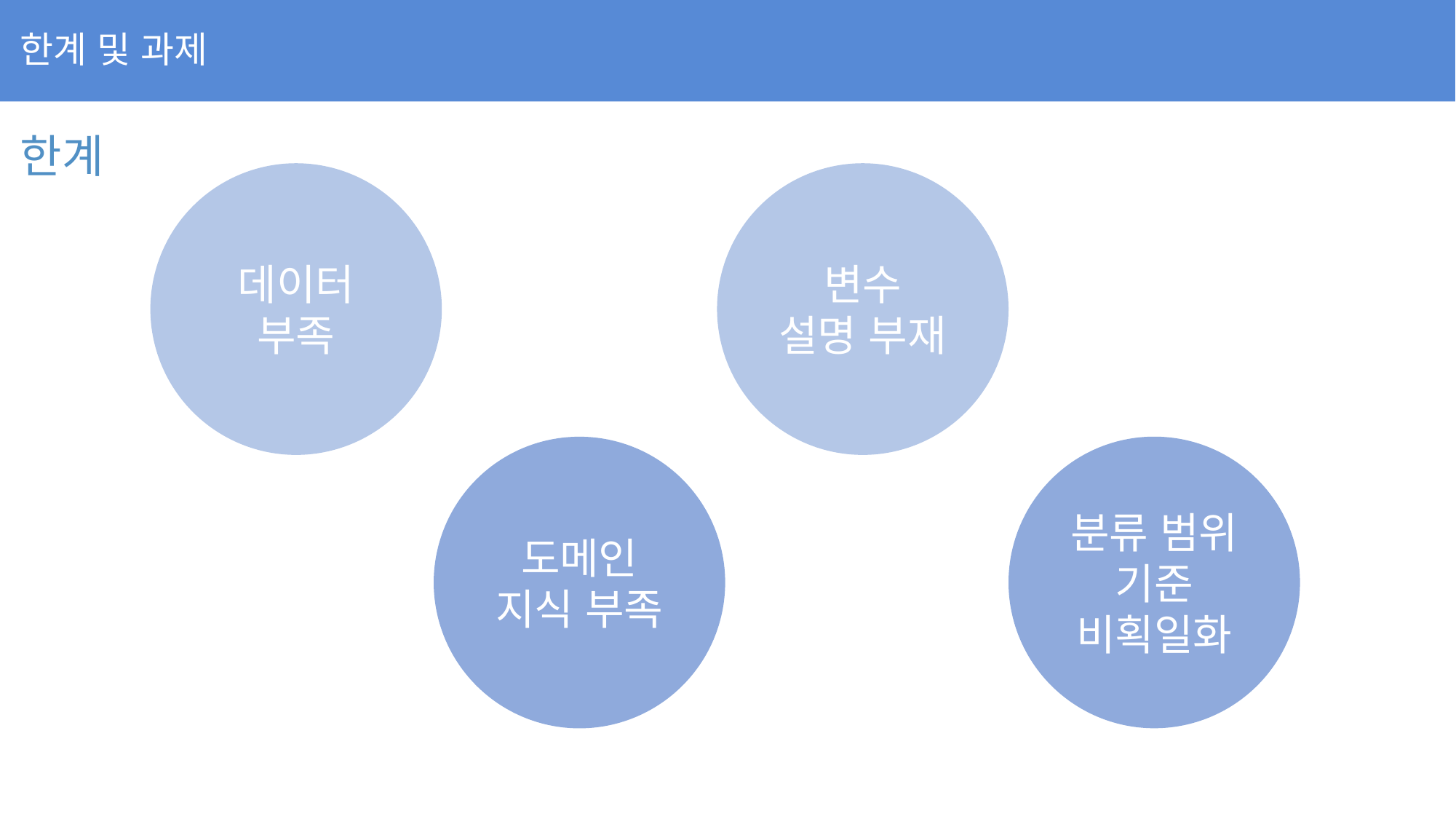

한계 및 과제
한계
데이터
부족
변수
설명 부재
분류 범위
기준
비획일화
도메인
지식 부족